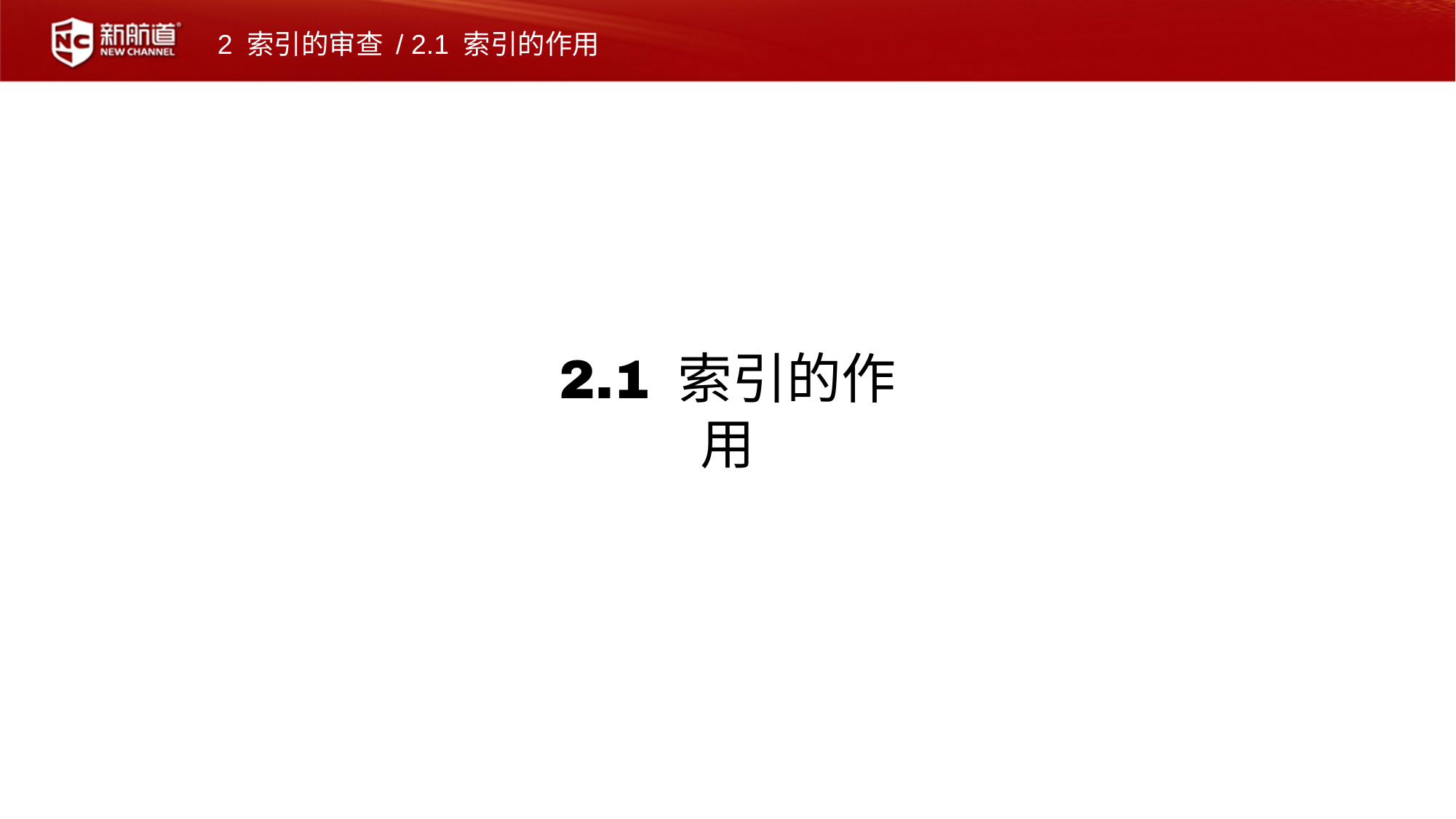

2 索引的审查 / 2.1 索引的作用
2.1 索引的作用